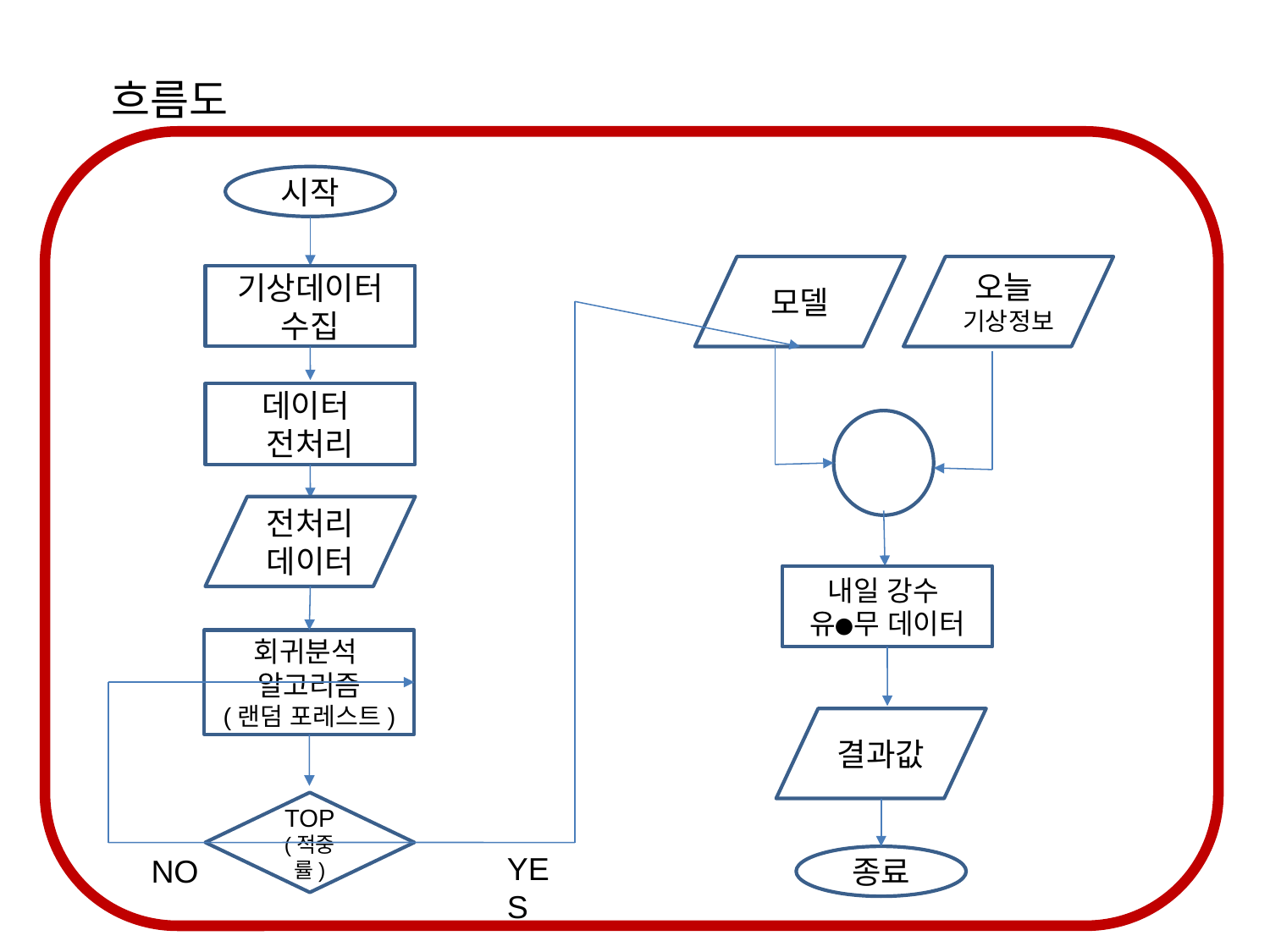

흐름도

시작
모델
오늘
기상정보
기상데이터 수집
데이터
전처리

전처리 데이터
내일 강수
유●무 데이터
회귀분석
알고리즘
(랜덤 포레스트)
결과값
TOP
(적중률)
YES
NO
종료